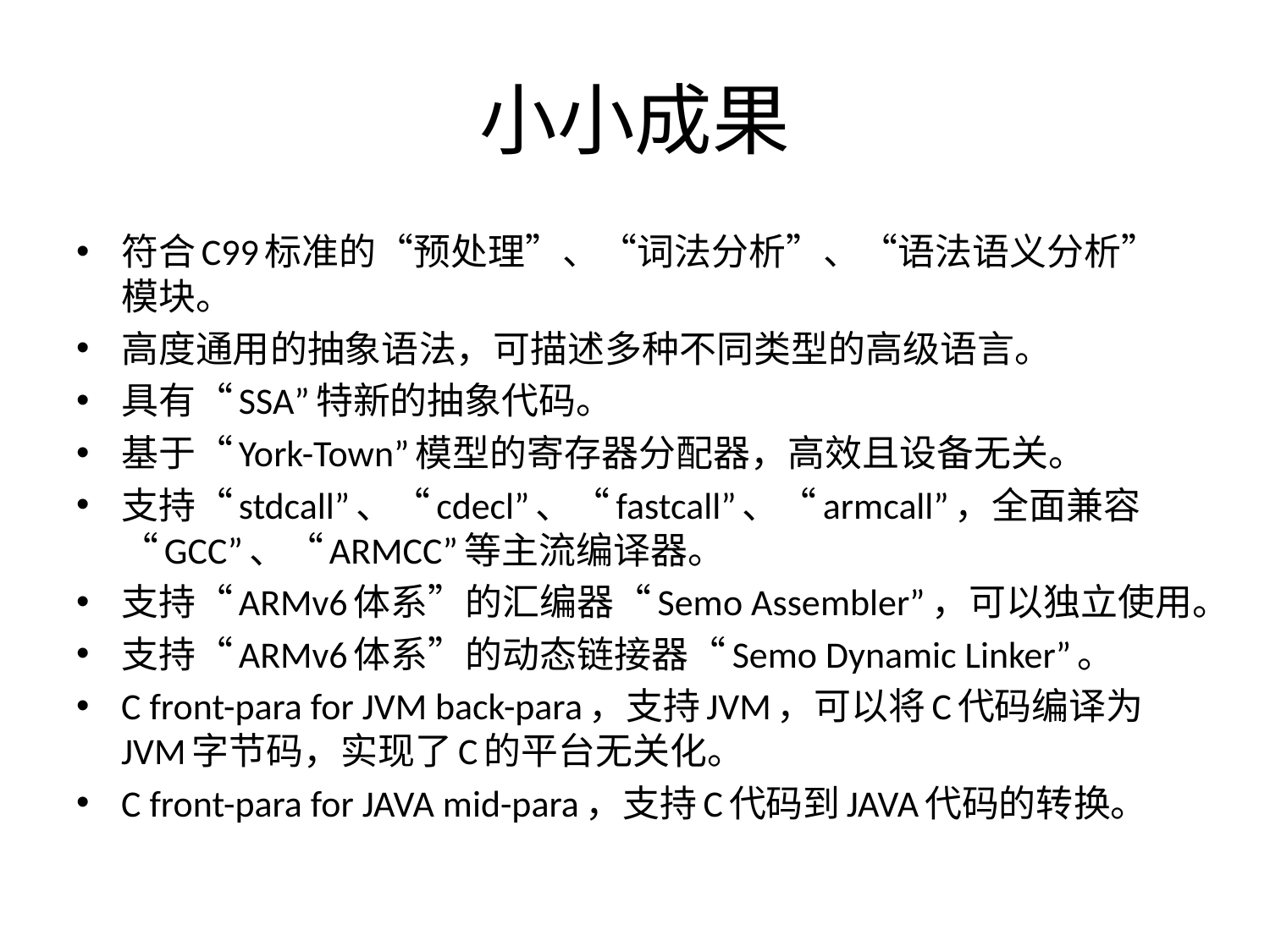

# 小小成果
符合C99标准的“预处理”、“词法分析”、“语法语义分析”模块。
高度通用的抽象语法，可描述多种不同类型的高级语言。
具有“SSA”特新的抽象代码。
基于“York-Town”模型的寄存器分配器，高效且设备无关。
支持“stdcall”、“cdecl”、“fastcall”、“armcall”，全面兼容“GCC”、“ARMCC”等主流编译器。
支持“ARMv6体系”的汇编器“Semo Assembler”，可以独立使用。
支持“ARMv6体系”的动态链接器“Semo Dynamic Linker”。
C front-para for JVM back-para，支持JVM，可以将C代码编译为JVM字节码，实现了C的平台无关化。
C front-para for JAVA mid-para，支持C代码到JAVA代码的转换。